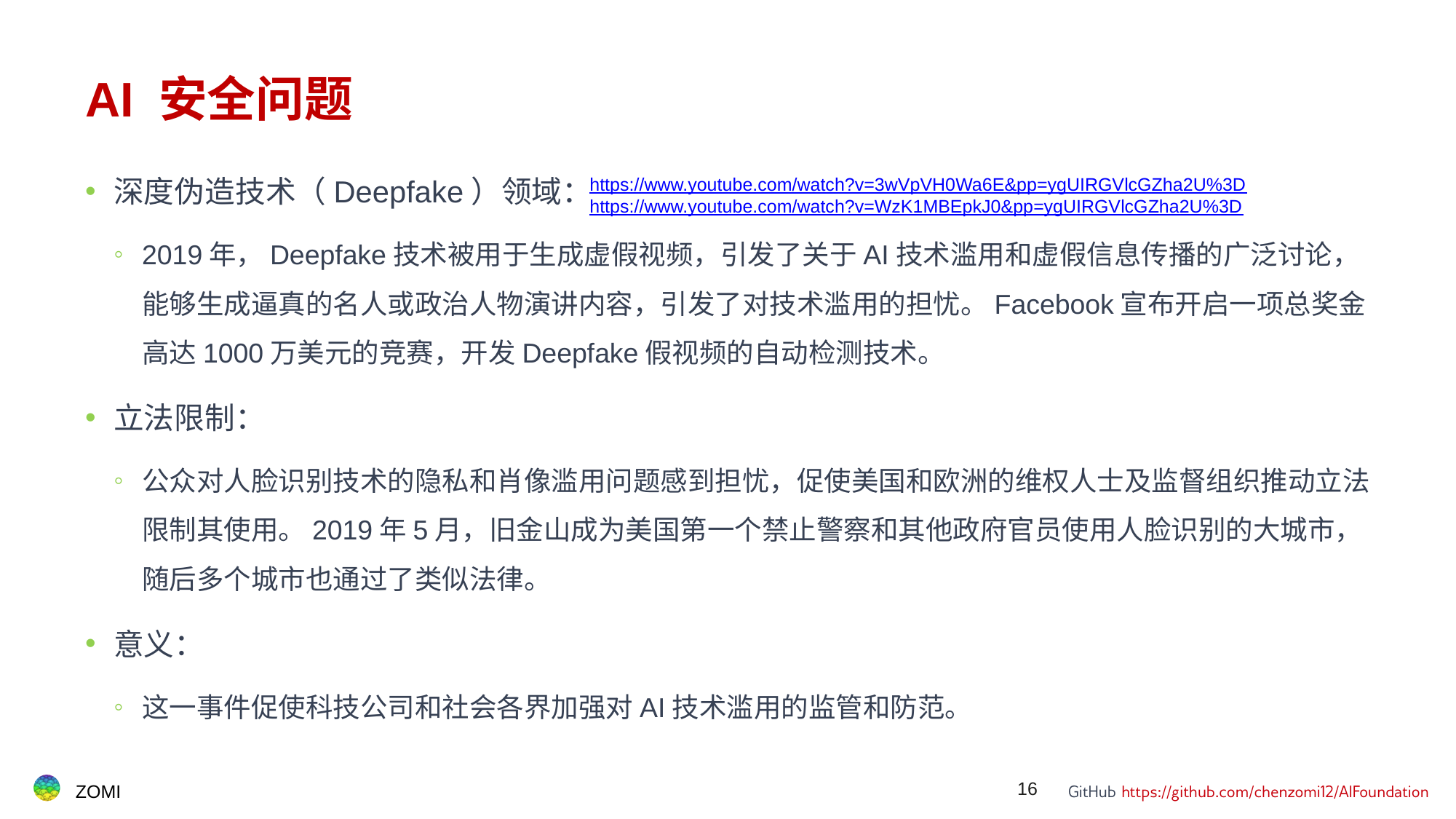

# AI 安全问题
深度伪造技术（Deepfake）领域：
2019年，Deepfake技术被用于生成虚假视频，引发了关于AI技术滥用和虚假信息传播的广泛讨论，能够生成逼真的名人或政治人物演讲内容，引发了对技术滥用的担忧。Facebook宣布开启一项总奖金高达1000万美元的竞赛，开发Deepfake假视频的自动检测技术。
立法限制：
公众对人脸识别技术的隐私和肖像滥用问题感到担忧，促使美国和欧洲的维权人士及监督组织推动立法限制其使用。2019年5月，旧金山成为美国第一个禁止警察和其他政府官员使用人脸识别的大城市，随后多个城市也通过了类似法律。
意义：
这一事件促使科技公司和社会各界加强对AI技术滥用的监管和防范。
https://www.youtube.com/watch?v=3wVpVH0Wa6E&pp=ygUIRGVlcGZha2U%3D
https://www.youtube.com/watch?v=WzK1MBEpkJ0&pp=ygUIRGVlcGZha2U%3D